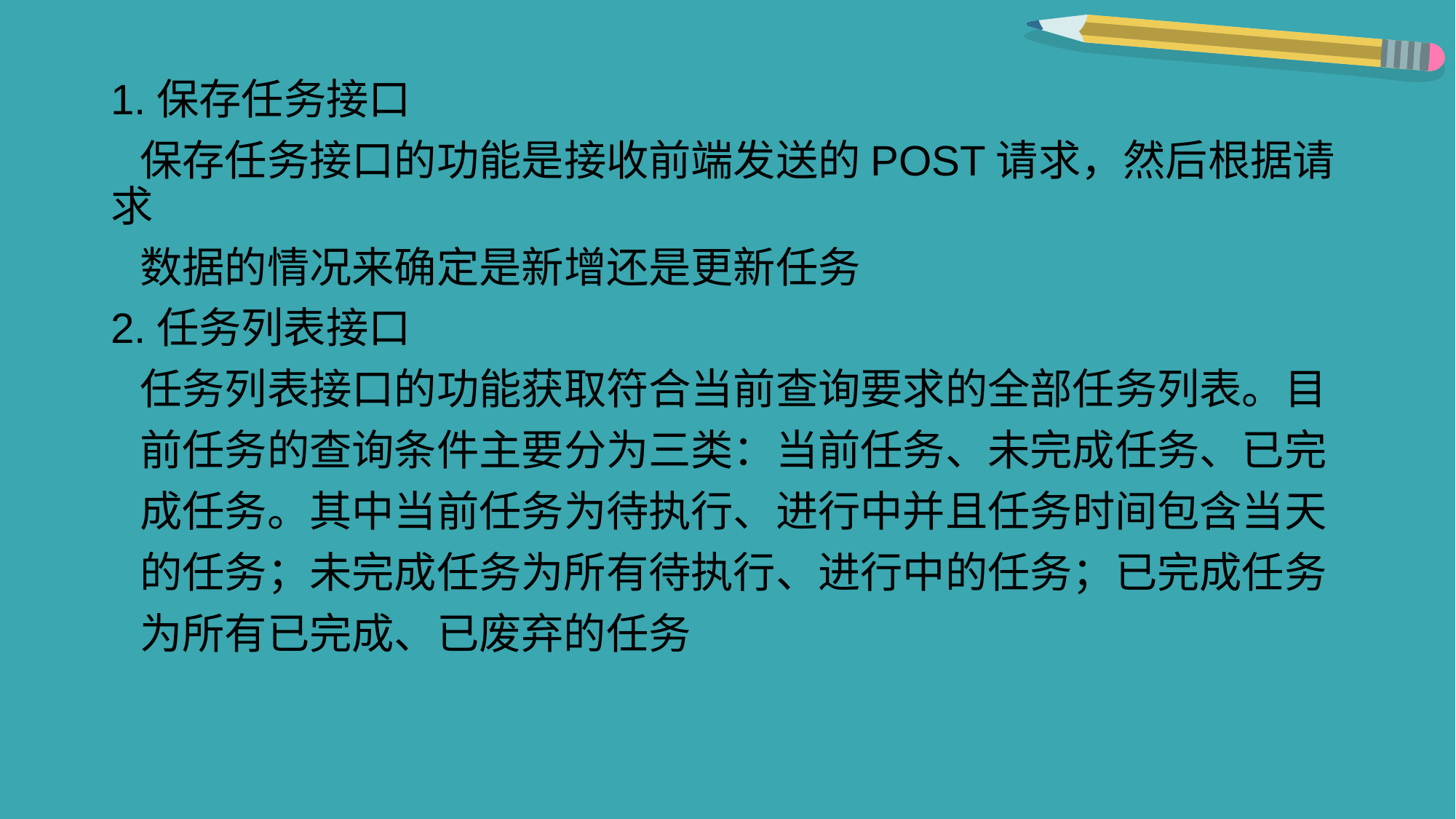

1.保存任务接口
  保存任务接口的功能是接收前端发送的POST请求，然后根据请求
  数据的情况来确定是新增还是更新任务
2.任务列表接口
  任务列表接口的功能获取符合当前查询要求的全部任务列表。目
  前任务的查询条件主要分为三类：当前任务、未完成任务、已完
  成任务。其中当前任务为待执行、进行中并且任务时间包含当天
  的任务；未完成任务为所有待执行、进行中的任务；已完成任务
  为所有已完成、已废弃的任务